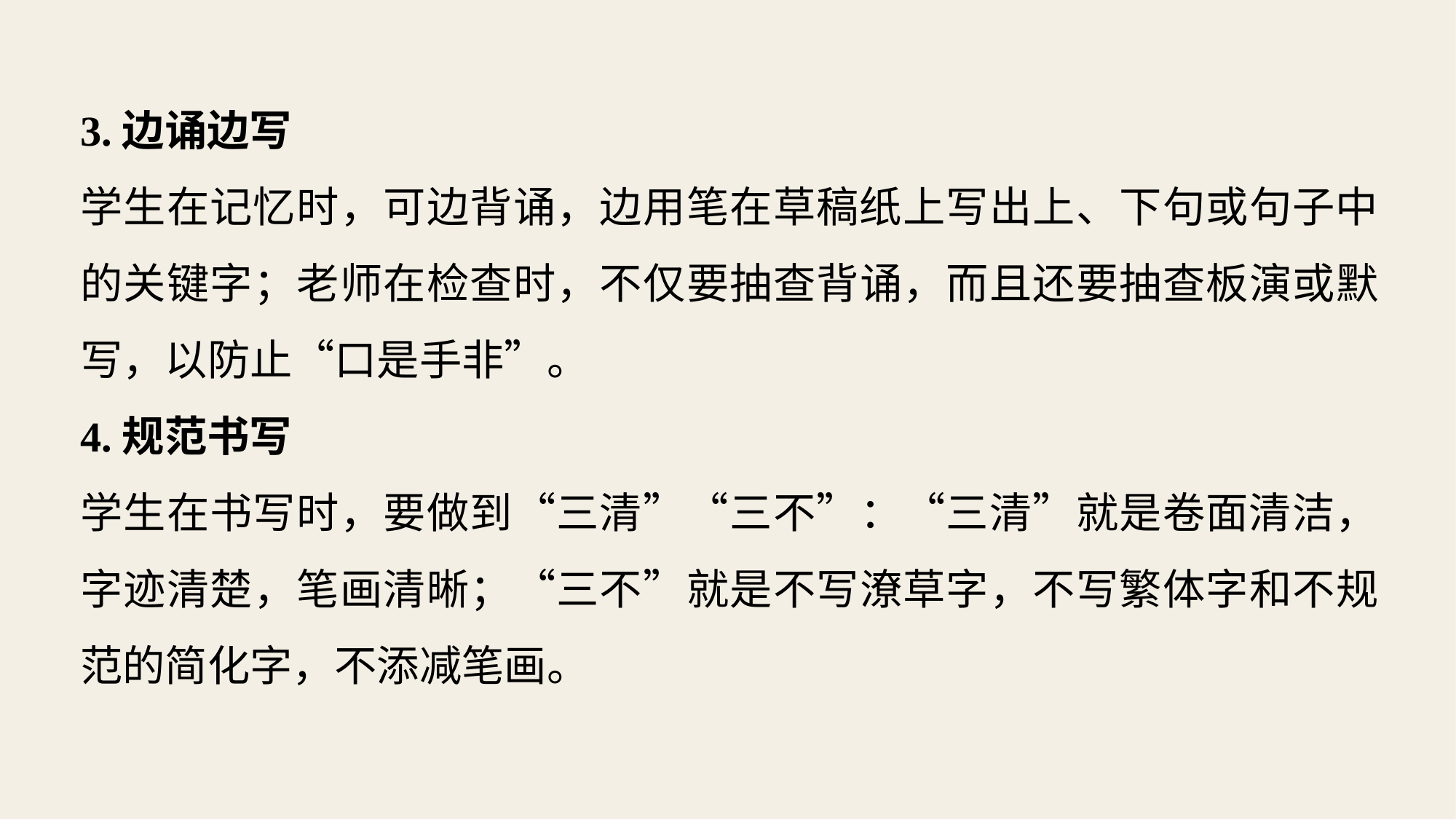

3.边诵边写
学生在记忆时，可边背诵，边用笔在草稿纸上写出上、下句或句子中的关键字；老师在检查时，不仅要抽查背诵，而且还要抽查板演或默写，以防止“口是手非”。
4.规范书写
学生在书写时，要做到“三清”“三不”：“三清”就是卷面清洁，字迹清楚，笔画清晰；“三不”就是不写潦草字，不写繁体字和不规范的简化字，不添减笔画。